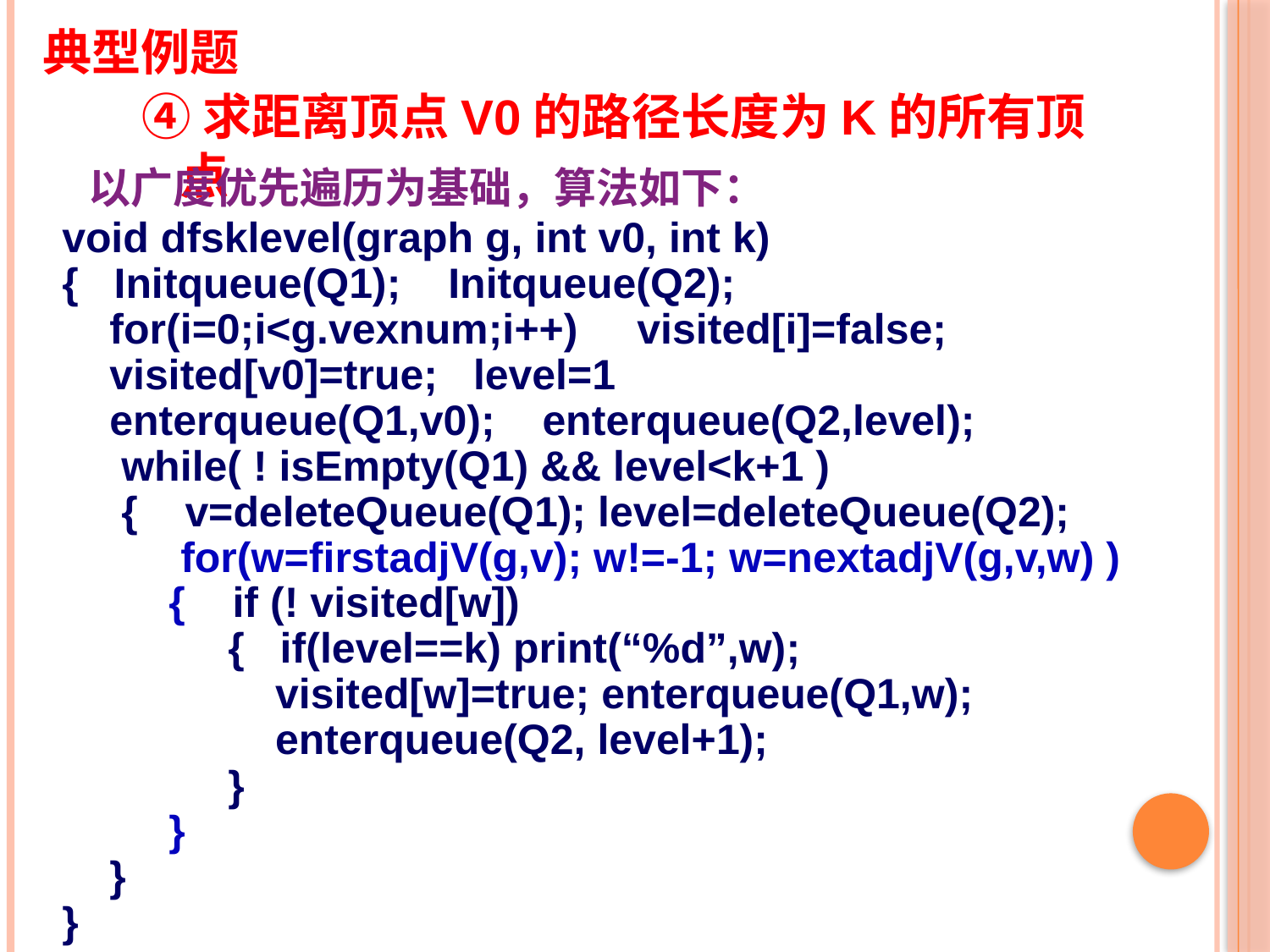

# 典型例题
④求距离顶点v0的路径长度为k的所有顶点
 以广度优先遍历为基础，算法如下：
void dfsklevel(graph g, int v0, int k)
{   Initqueue(Q1);    Initqueue(Q2);
    for(i=0;i<g.vexnum;i++)     visited[i]=false;
    visited[v0]=true;   level=1
    enterqueue(Q1,v0);    enterqueue(Q2,level);
     while( ! isEmpty(Q1) && level<k+1 )
     {    v=deleteQueue(Q1); level=deleteQueue(Q2);
          for(w=firstadjV(g,v); w!=-1; w=nextadjV(g,v,w) )
         {    if (! visited[w])
              {   if(level==k) print(“%d”,w);
                  visited[w]=true; enterqueue(Q1,w);
                  enterqueue(Q2, level+1);
              }
         }
    }
}